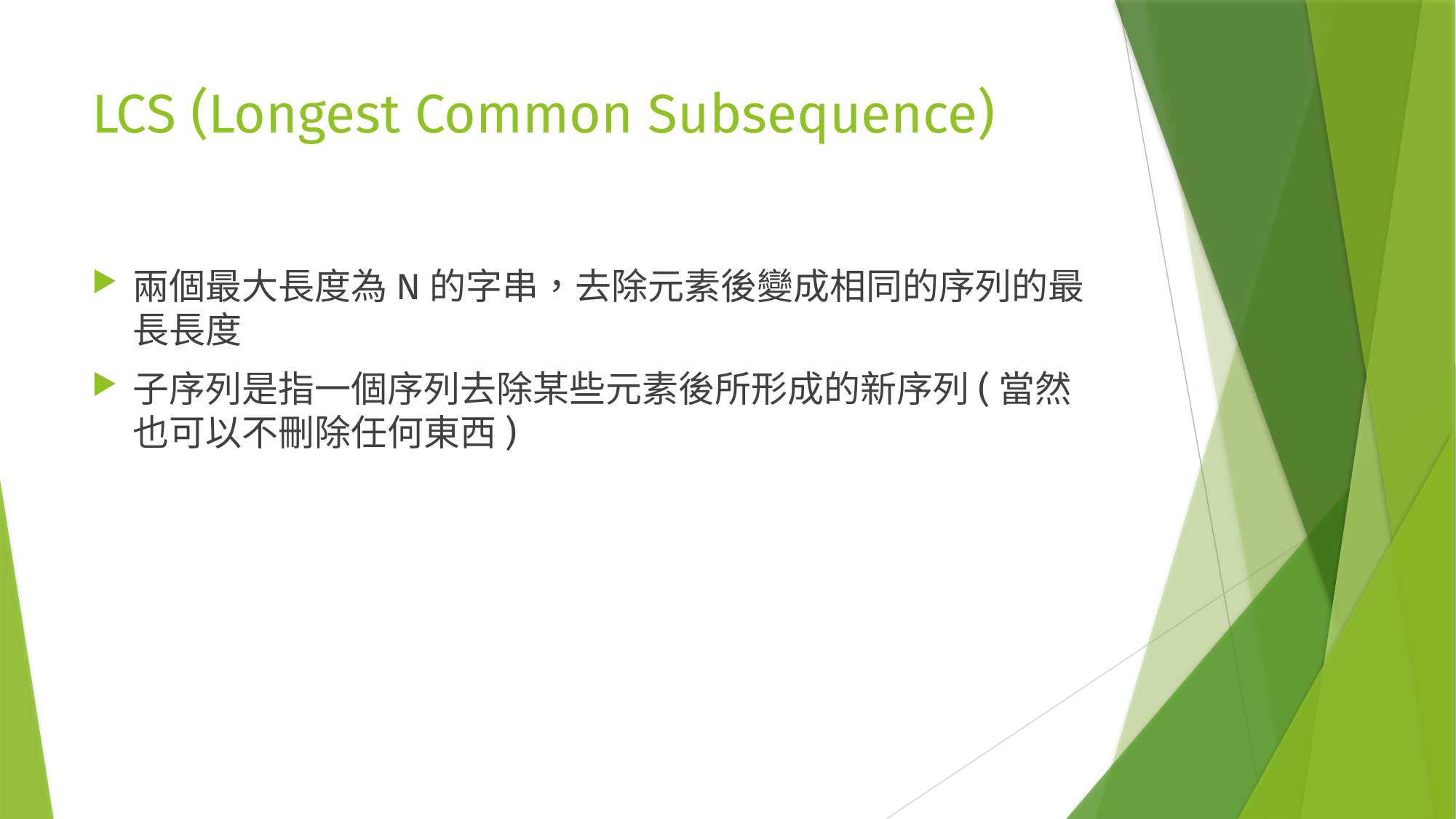

# LCS (Longest Common Subsequence)
兩個最大長度為N的字串，去除元素後變成相同的序列的最長長度
子序列是指一個序列去除某些元素後所形成的新序列(當然也可以不刪除任何東西)